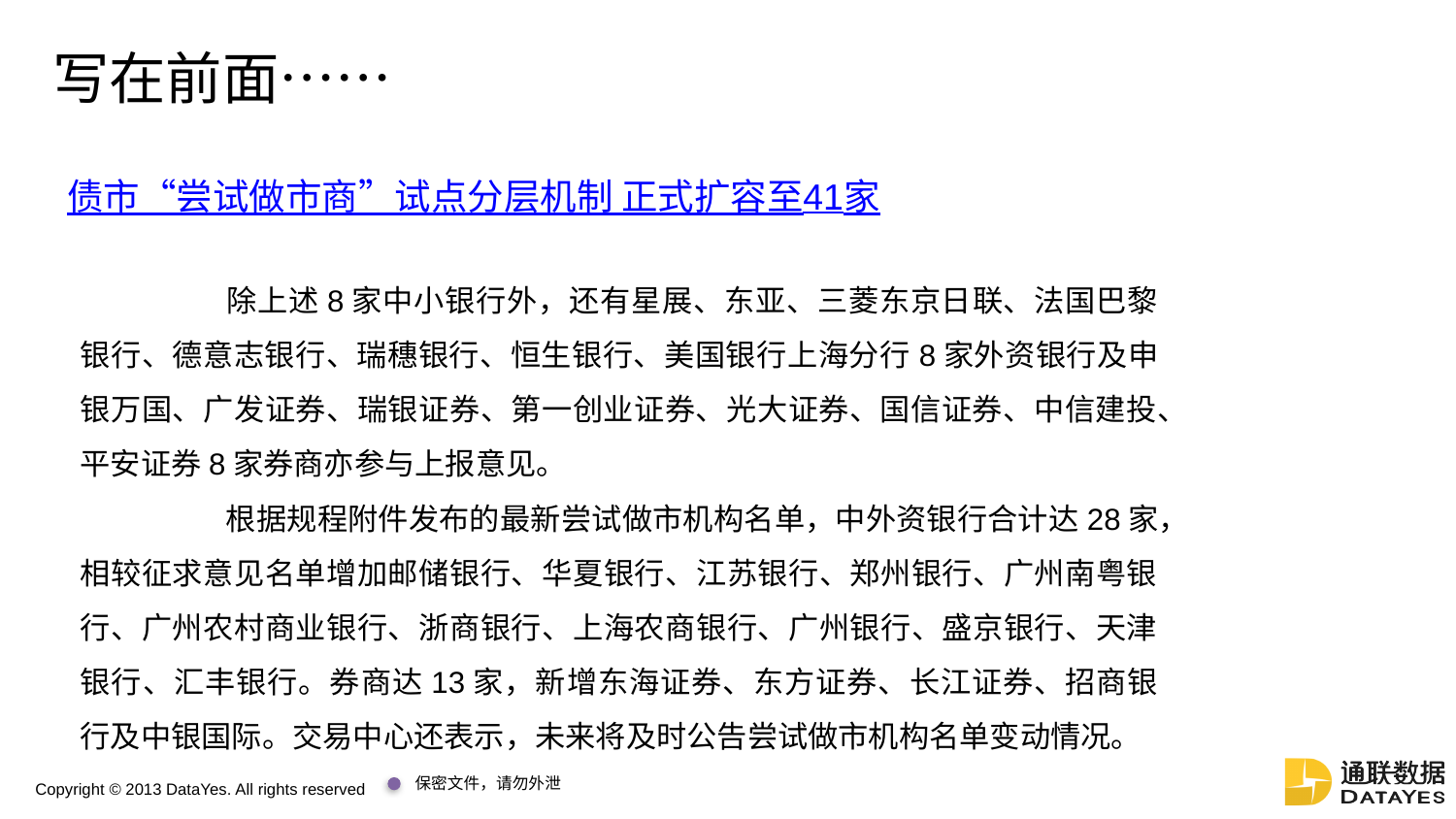

# 写在前面……
债市“尝试做市商”试点分层机制 正式扩容至41家
	除上述8家中小银行外，还有星展、东亚、三菱东京日联、法国巴黎银行、德意志银行、瑞穗银行、恒生银行、美国银行上海分行8家外资银行及申银万国、广发证券、瑞银证券、第一创业证券、光大证券、国信证券、中信建投、平安证券8家券商亦参与上报意见。
	根据规程附件发布的最新尝试做市机构名单，中外资银行合计达28家，相较征求意见名单增加邮储银行、华夏银行、江苏银行、郑州银行、广州南粤银行、广州农村商业银行、浙商银行、上海农商银行、广州银行、盛京银行、天津银行、汇丰银行。券商达13家，新增东海证券、东方证券、长江证券、招商银行及中银国际。交易中心还表示，未来将及时公告尝试做市机构名单变动情况。